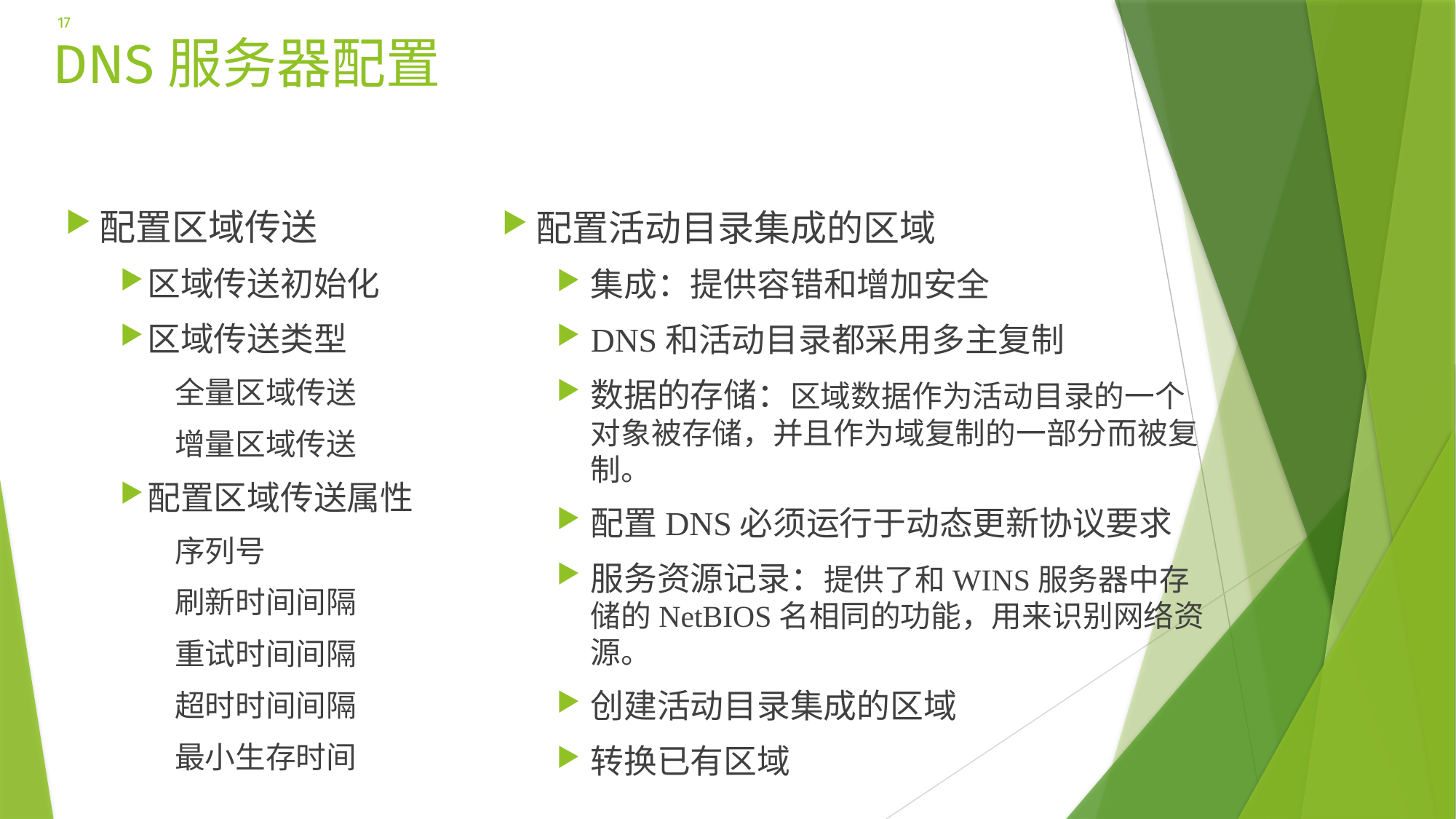

17
DNS服务器配置
配置区域传送
区域传送初始化
区域传送类型
全量区域传送
增量区域传送
配置区域传送属性
序列号
刷新时间间隔
重试时间间隔
超时时间间隔
最小生存时间
配置活动目录集成的区域
集成：提供容错和增加安全
DNS和活动目录都采用多主复制
数据的存储：区域数据作为活动目录的一个对象被存储，并且作为域复制的一部分而被复制。
配置DNS必须运行于动态更新协议要求
服务资源记录：提供了和WINS服务器中存储的NetBIOS名相同的功能，用来识别网络资源。
创建活动目录集成的区域
转换已有区域